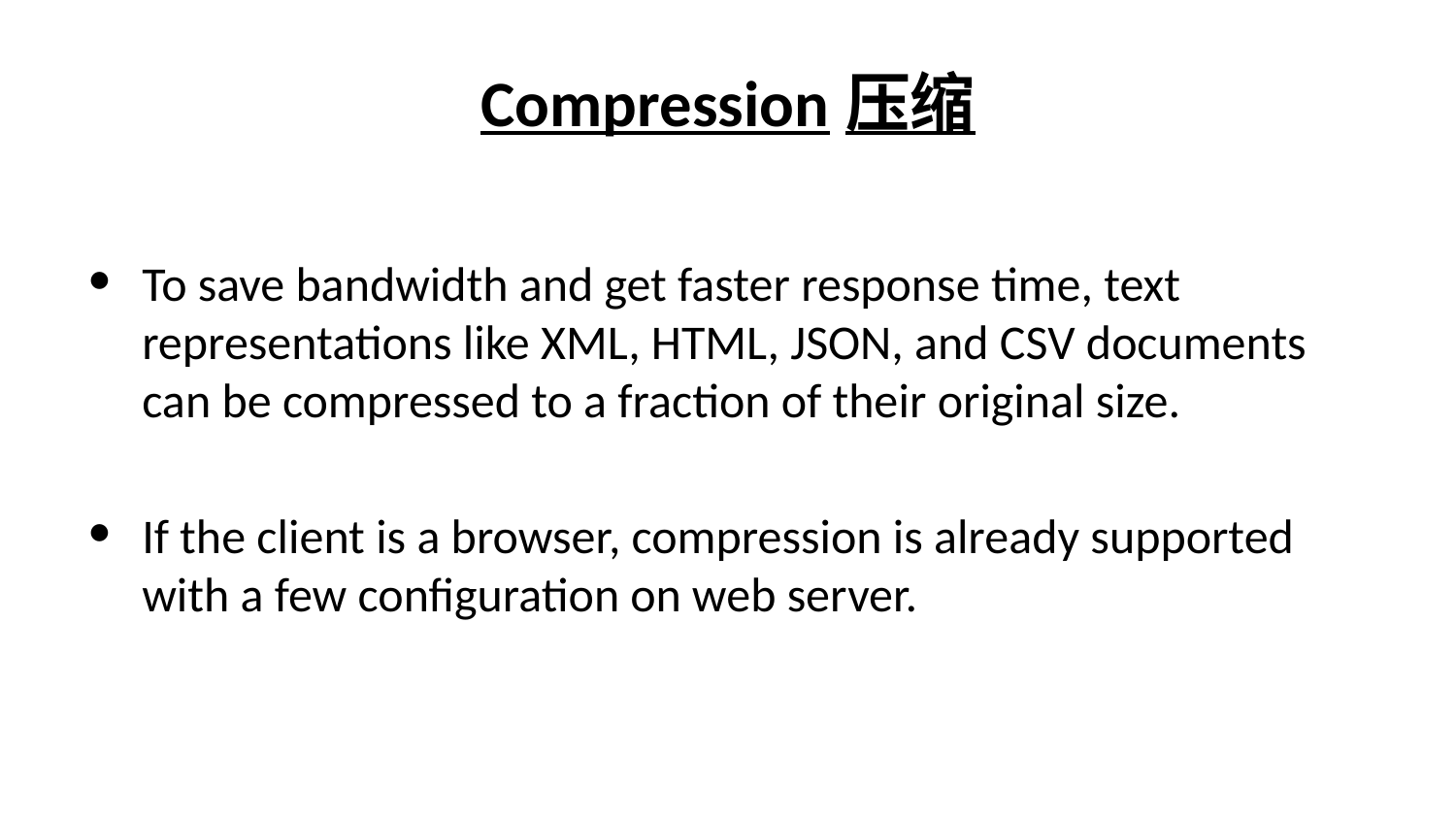

# Compression压缩
To save bandwidth and get faster response time, text representations like XML, HTML, JSON, and CSV documents can be compressed to a fraction of their original size.

If the client is a browser, compression is already supported with a few configuration on web server.